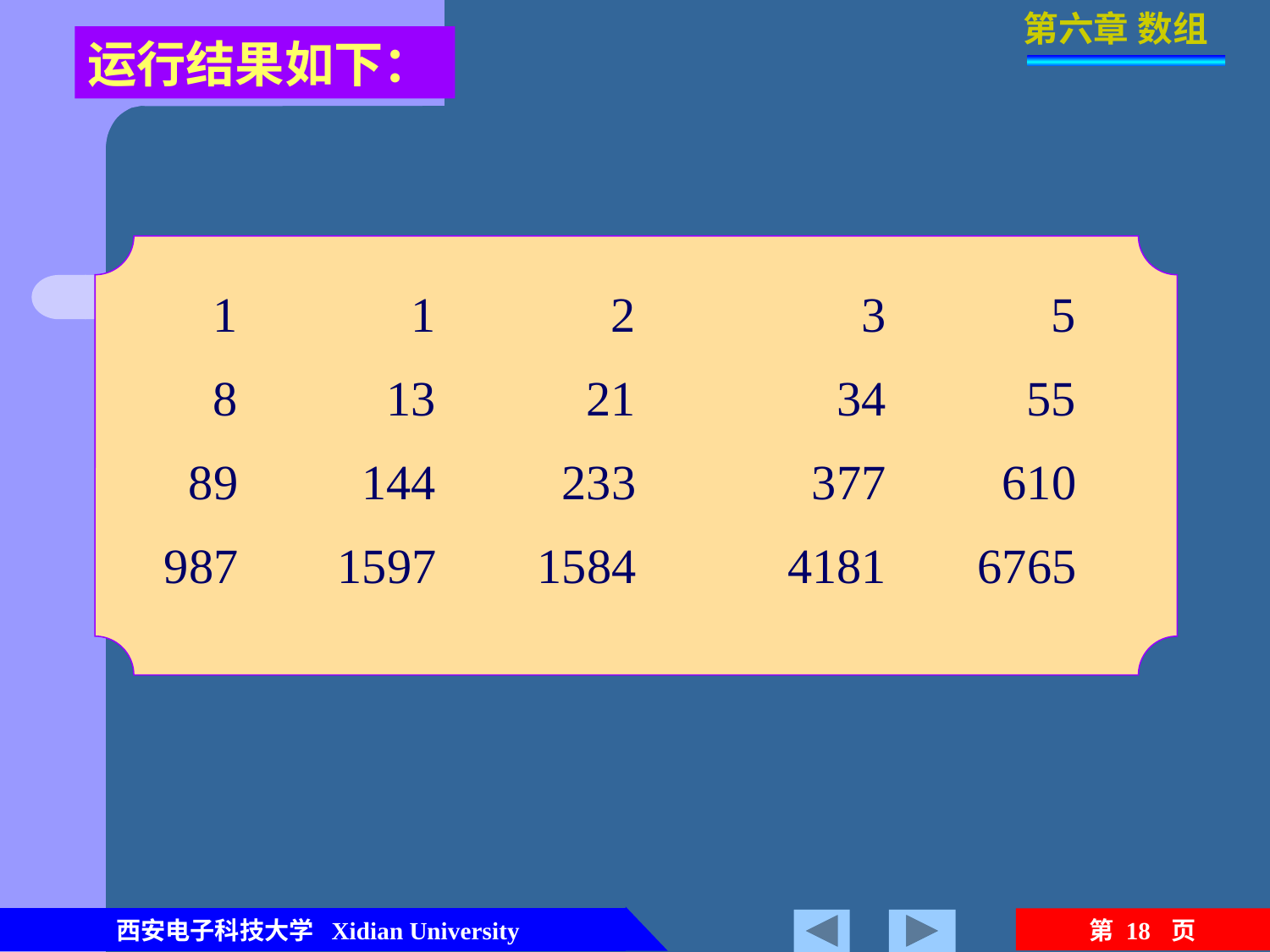

第六章 数组

运行结果如下：

       1
       8
     89
   987
      1
    13
  144
1597
      2
    21
  233
1584
      3
    34
  377
4181
      5
    55
  610
6765